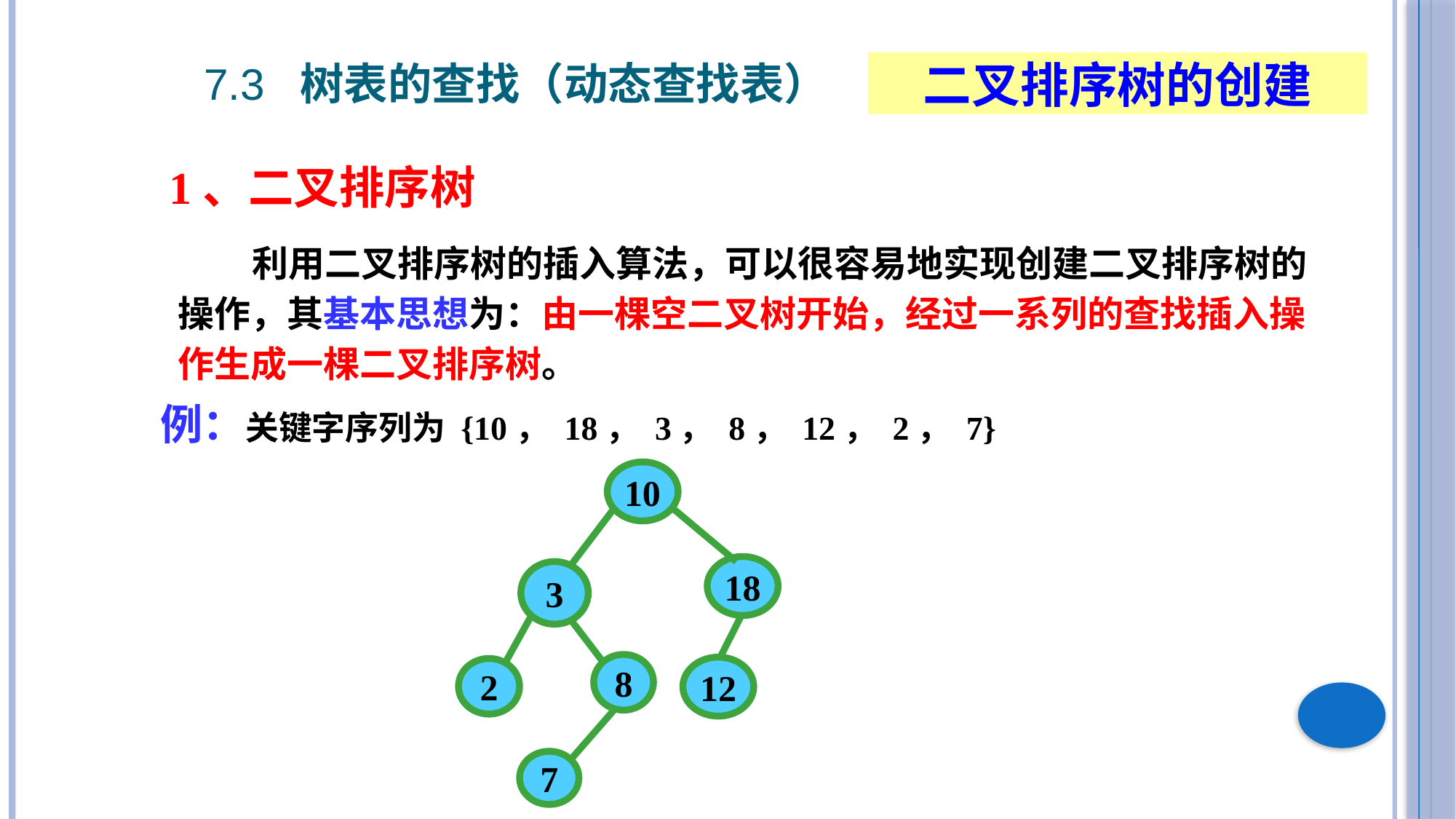

7.3  树表的查找（动态查找表）
二叉排序树的创建
1、二叉排序树
        利用二叉排序树的插入算法，可以很容易地实现创建二叉排序树的操作，其基本思想为：由一棵空二叉树开始，经过一系列的查找插入操作生成一棵二叉排序树。

例：关键字序列为 {10， 18， 3， 8， 12， 2， 7}
10

3

18

12

2

8

7